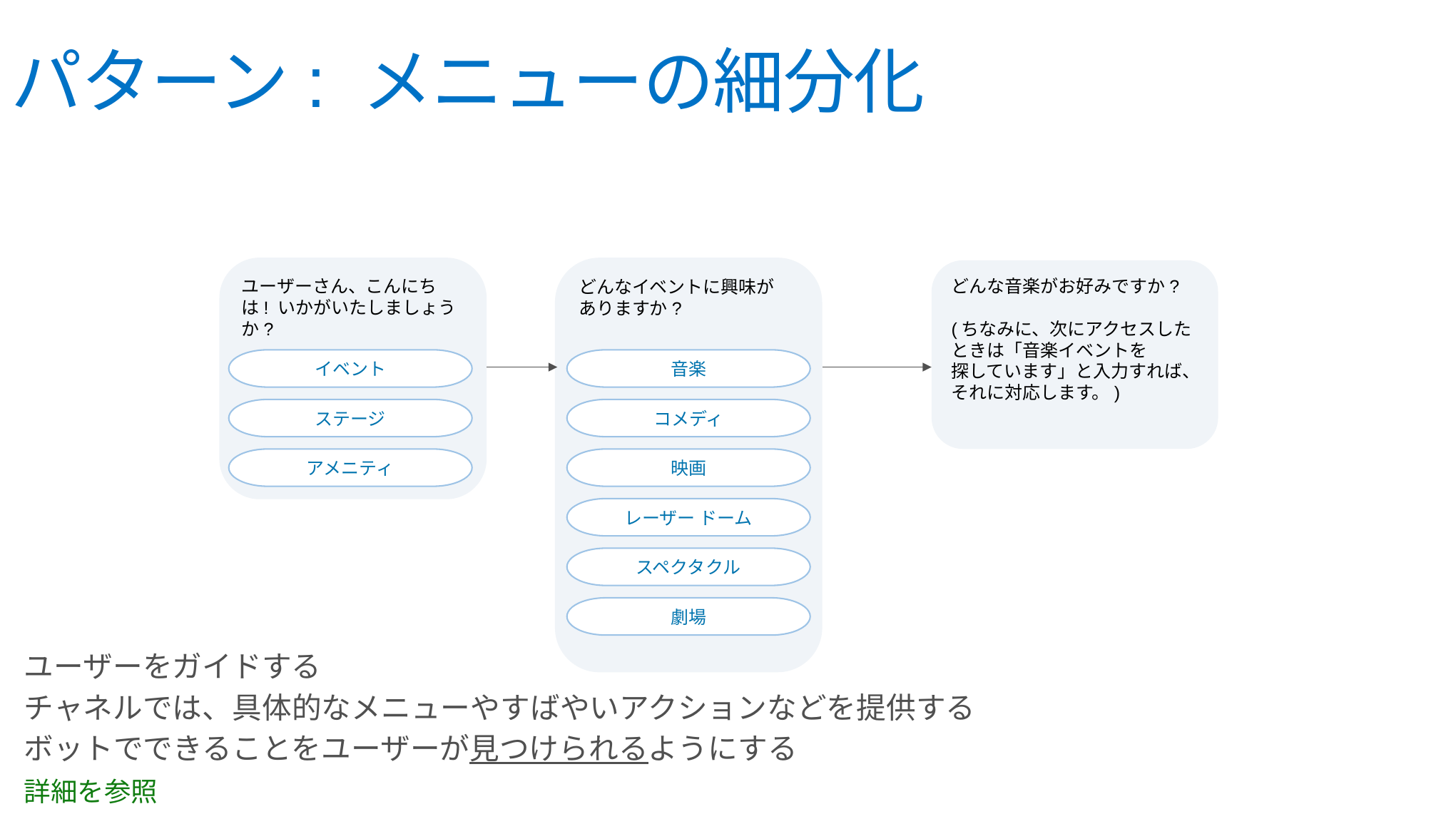

パターン: メニューの細分化
それではどうするか:
どんなイベントに興味が
ありますか?
ユーザーさん、こんにちは! いかがいたしましょうか?
どんな音楽がお好みですか?

(ちなみに、次にアクセスしたときは「音楽イベントを
探しています」と入力すれば、それに対応します。)
イベント
音楽
ステージ
コメディ
アメニティ
映画
レーザー ドーム
スペクタクル
劇場
ユーザーをガイドする
チャネルでは、具体的なメニューやすばやいアクションなどを提供する
ボットでできることをユーザーが見つけられるようにする
詳細を参照